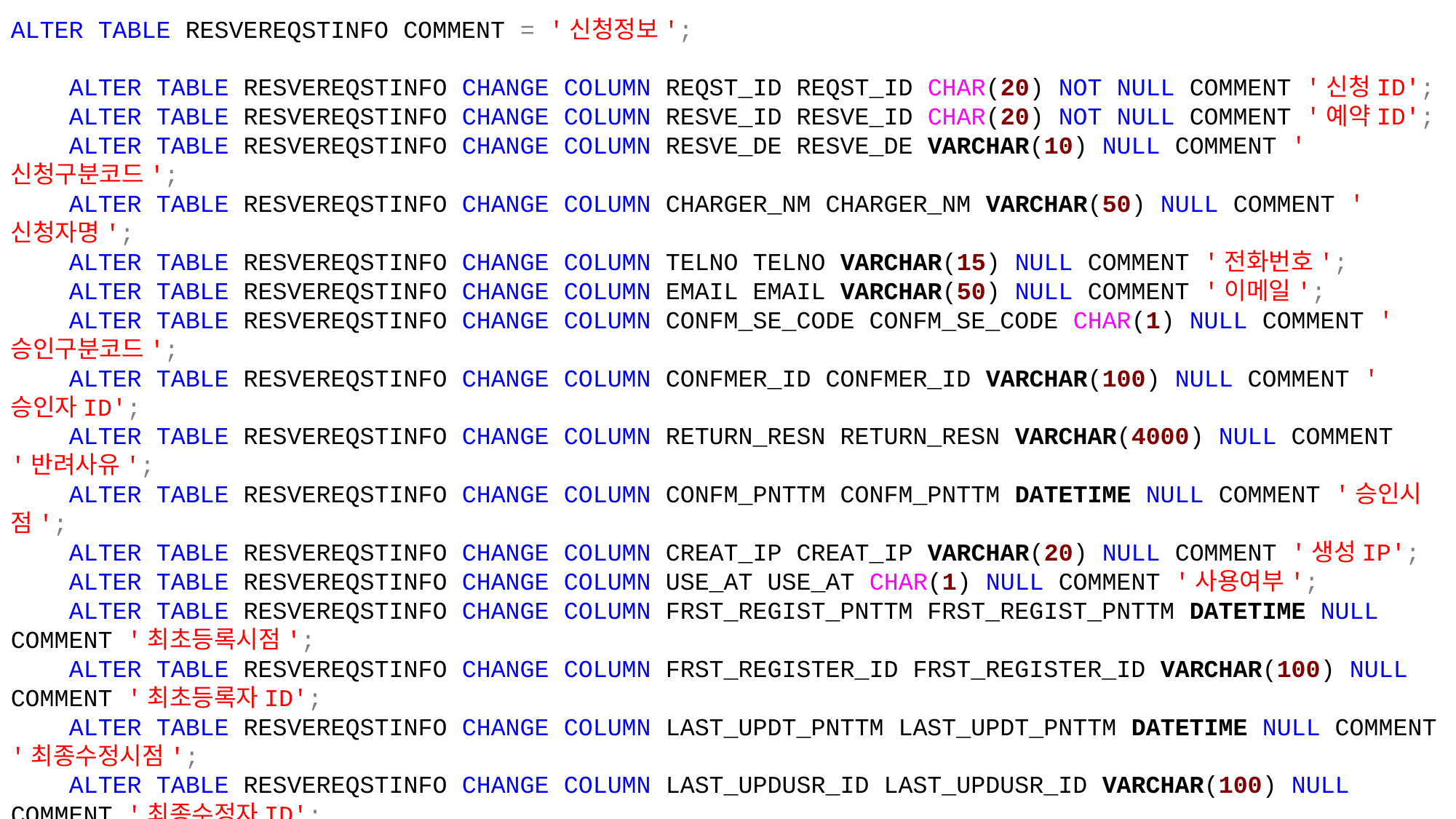

ALTER TABLE RESVEREQSTINFO COMMENT = '신청정보';

    ALTER TABLE RESVEREQSTINFO CHANGE COLUMN REQST_ID REQST_ID CHAR(20) NOT NULL COMMENT '신청ID';
    ALTER TABLE RESVEREQSTINFO CHANGE COLUMN RESVE_ID RESVE_ID CHAR(20) NOT NULL COMMENT '예약ID';
    ALTER TABLE RESVEREQSTINFO CHANGE COLUMN RESVE_DE RESVE_DE VARCHAR(10) NULL COMMENT '신청구분코드';
    ALTER TABLE RESVEREQSTINFO CHANGE COLUMN CHARGER_NM CHARGER_NM VARCHAR(50) NULL COMMENT '신청자명';
    ALTER TABLE RESVEREQSTINFO CHANGE COLUMN TELNO TELNO VARCHAR(15) NULL COMMENT '전화번호';
    ALTER TABLE RESVEREQSTINFO CHANGE COLUMN EMAIL EMAIL VARCHAR(50) NULL COMMENT '이메일';
    ALTER TABLE RESVEREQSTINFO CHANGE COLUMN CONFM_SE_CODE CONFM_SE_CODE CHAR(1) NULL COMMENT '승인구분코드';
    ALTER TABLE RESVEREQSTINFO CHANGE COLUMN CONFMER_ID CONFMER_ID VARCHAR(100) NULL COMMENT '승인자ID';
    ALTER TABLE RESVEREQSTINFO CHANGE COLUMN RETURN_RESN RETURN_RESN VARCHAR(4000) NULL COMMENT '반려사유';
    ALTER TABLE RESVEREQSTINFO CHANGE COLUMN CONFM_PNTTM CONFM_PNTTM DATETIME NULL COMMENT '승인시점';
    ALTER TABLE RESVEREQSTINFO CHANGE COLUMN CREAT_IP CREAT_IP VARCHAR(20) NULL COMMENT '생성IP';
    ALTER TABLE RESVEREQSTINFO CHANGE COLUMN USE_AT USE_AT CHAR(1) NULL COMMENT '사용여부';
    ALTER TABLE RESVEREQSTINFO CHANGE COLUMN FRST_REGIST_PNTTM FRST_REGIST_PNTTM DATETIME NULL COMMENT '최초등록시점';
    ALTER TABLE RESVEREQSTINFO CHANGE COLUMN FRST_REGISTER_ID FRST_REGISTER_ID VARCHAR(100) NULL COMMENT '최초등록자ID';
    ALTER TABLE RESVEREQSTINFO CHANGE COLUMN LAST_UPDT_PNTTM LAST_UPDT_PNTTM DATETIME NULL COMMENT '최종수정시점';
    ALTER TABLE RESVEREQSTINFO CHANGE COLUMN LAST_UPDUSR_ID LAST_UPDUSR_ID VARCHAR(100) NULL COMMENT '최종수정자ID';